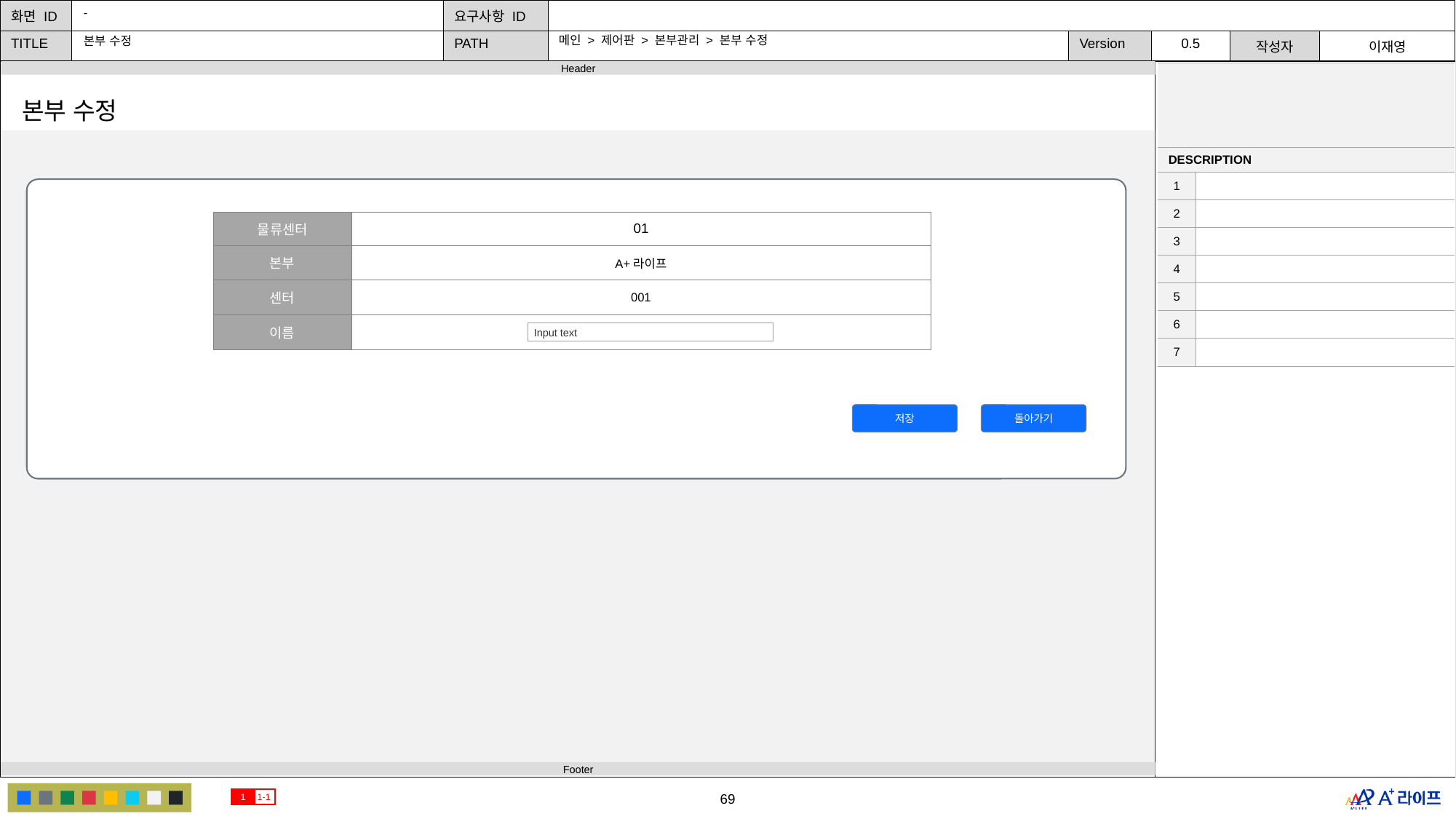

-

메인 > 제어판 > 본부관리 > 본부 수정
본부 수정
|  |  |
| --- | --- |
| DESCRIPTION |  |
| 1 |  |
| 2 |  |
| 3 |  |
| 4 |  |
| 5 |  |
| 6 |  |
| 7 |  |
본부 수정

| 물류센터 | 01 |
| --- | --- |
| 본부 | A+라이프 |
| 센터 | 001 |
| 이름 |  |
Input text
저장
돌아가기
1
1-1